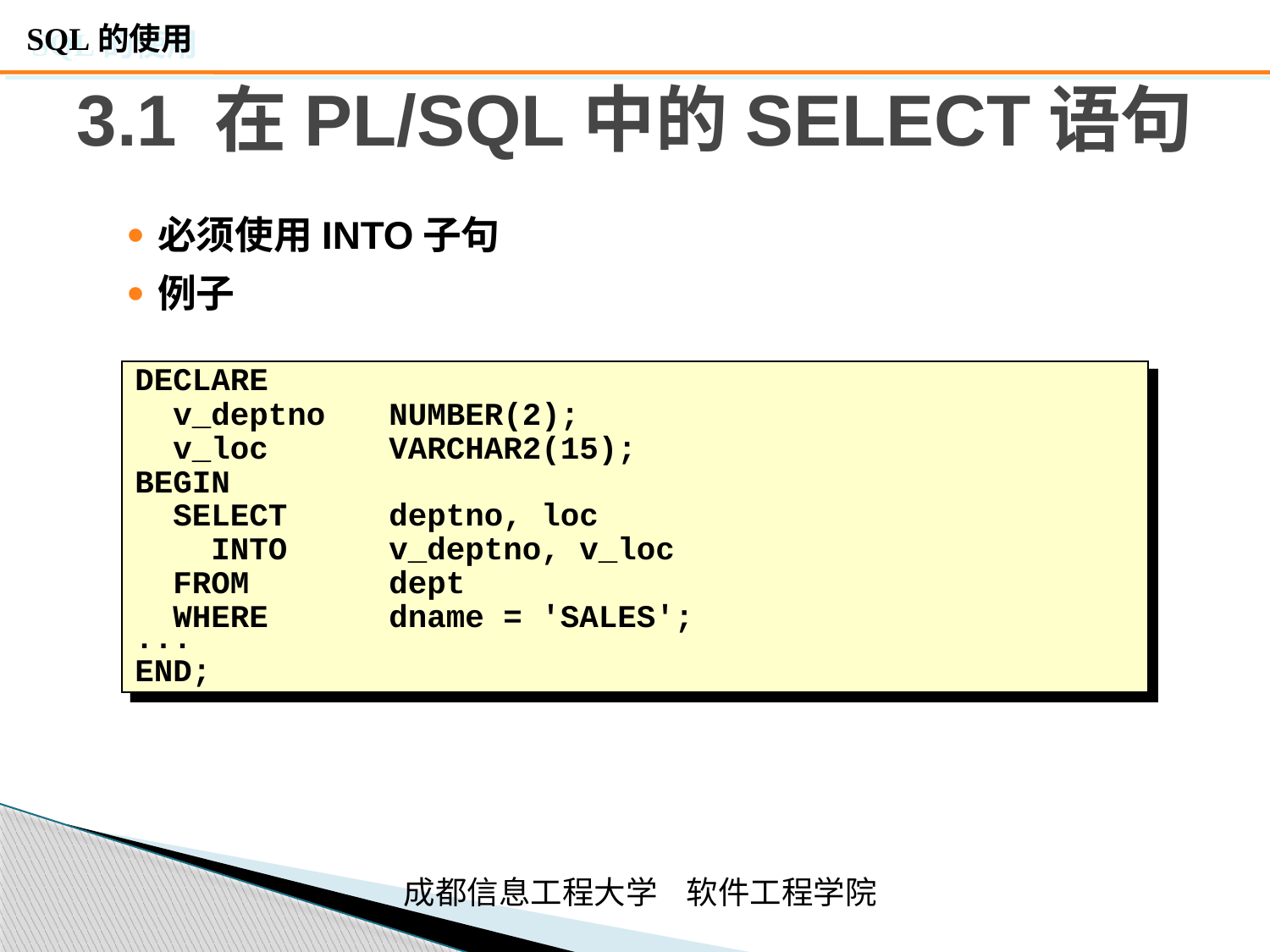

# 3.1 在PL/SQL中的SELECT语句
必须使用INTO子句
例子
DECLARE
  v_deptno	NUMBER(2);
  v_loc	VARCHAR2(15);
BEGIN
  SELECT	deptno, loc
    INTO	v_deptno, v_loc
  FROM		dept
  WHERE	dname = 'SALES';
...
END;